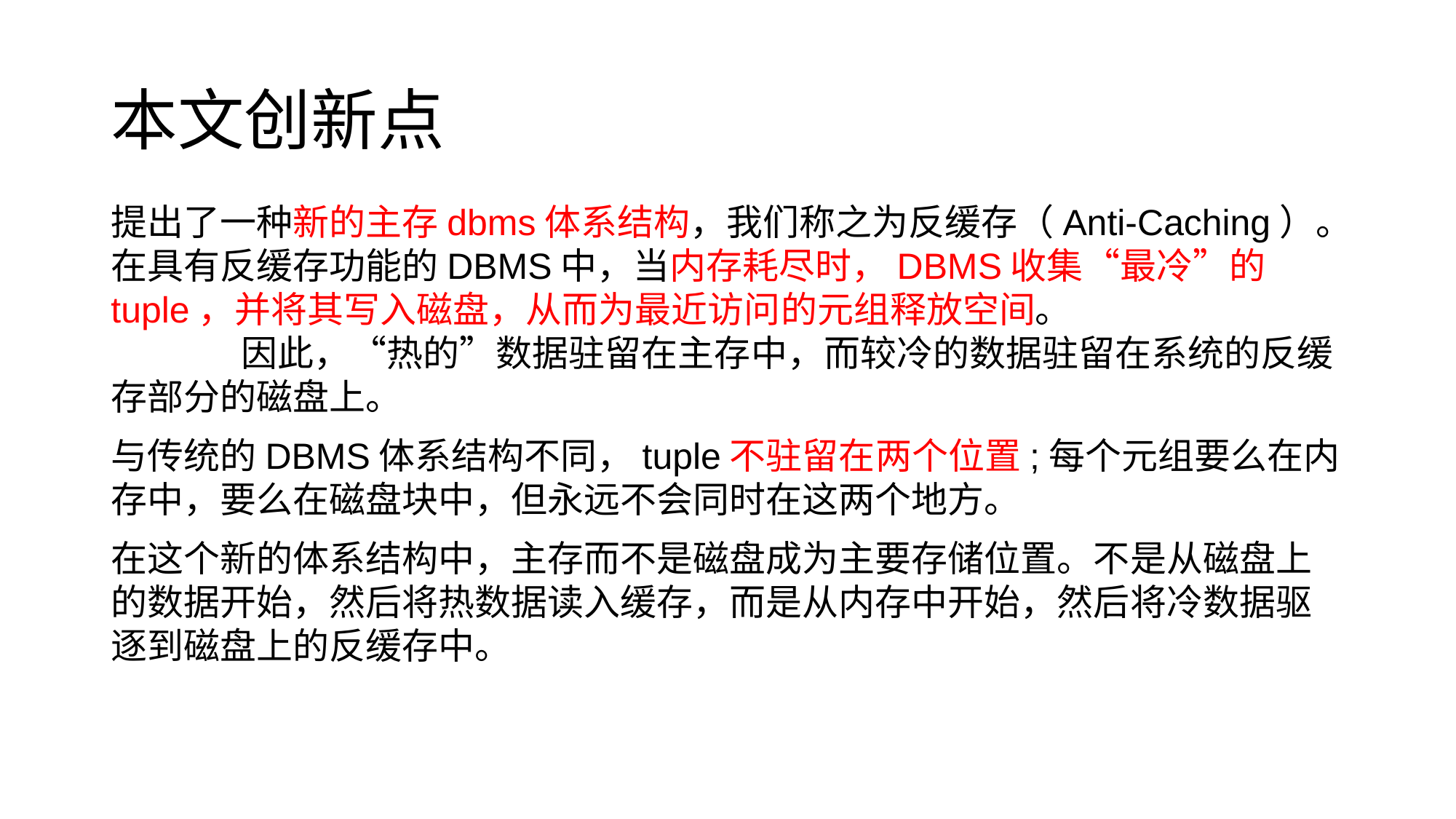

# 本文创新点
提出了一种新的主存dbms体系结构，我们称之为反缓存（Anti-Caching）。在具有反缓存功能的DBMS中，当内存耗尽时，DBMS收集“最冷”的tuple，并将其写入磁盘，从而为最近访问的元组释放空间。                                                  因此，“热的”数据驻留在主存中，而较冷的数据驻留在系统的反缓存部分的磁盘上。
与传统的DBMS体系结构不同，tuple不驻留在两个位置;每个元组要么在内存中，要么在磁盘块中，但永远不会同时在这两个地方。
在这个新的体系结构中，主存而不是磁盘成为主要存储位置。不是从磁盘上的数据开始，然后将热数据读入缓存，而是从内存中开始，然后将冷数据驱逐到磁盘上的反缓存中。